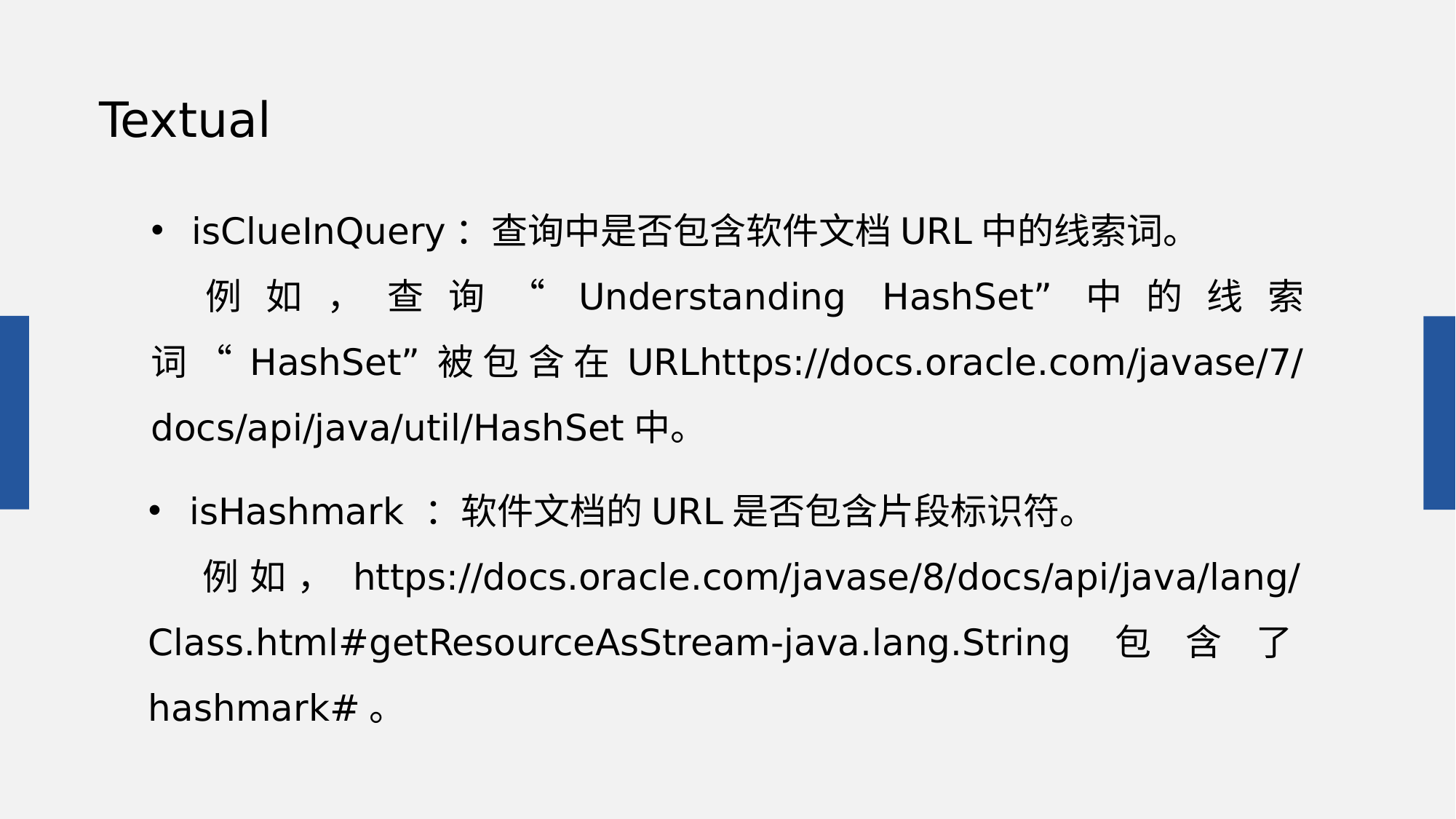

Textual
isClueInQuery：查询中是否包含软件文档URL中的线索词。
例如，查询“Understanding HashSet”中的线索词“HashSet”被包含在URLhttps://docs.oracle.com/javase/7/docs/api/java/util/HashSet中。

isHashmark ：软件文档的URL是否包含片段标识符。
例如，https://docs.oracle.com/javase/8/docs/api/java/lang/Class.html#getResourceAsStream-java.lang.String包含了hashmark#。